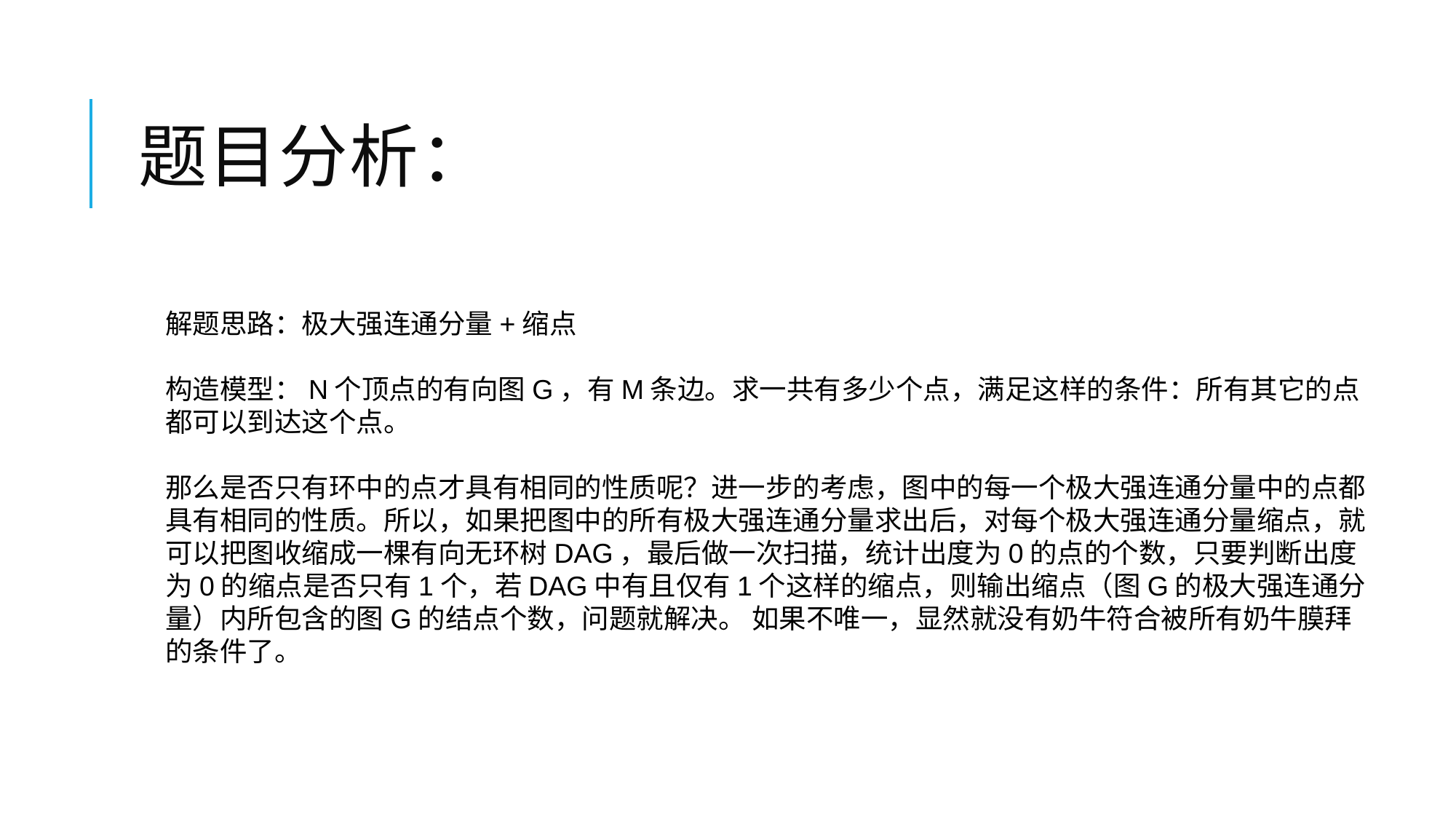

# 题目分析：
解题思路：极大强连通分量+缩点

构造模型：N个顶点的有向图G，有M条边。求一共有多少个点，满足这样的条件：所有其它的点都可以到达这个点。

那么是否只有环中的点才具有相同的性质呢？进一步的考虑，图中的每一个极大强连通分量中的点都具有相同的性质。所以，如果把图中的所有极大强连通分量求出后，对每个极大强连通分量缩点，就可以把图收缩成一棵有向无环树DAG，最后做一次扫描，统计出度为0的点的个数，只要判断出度为0的缩点是否只有1个，若DAG中有且仅有1个这样的缩点，则输出缩点（图G的极大强连通分量）内所包含的图G的结点个数，问题就解决。 如果不唯一，显然就没有奶牛符合被所有奶牛膜拜的条件了。